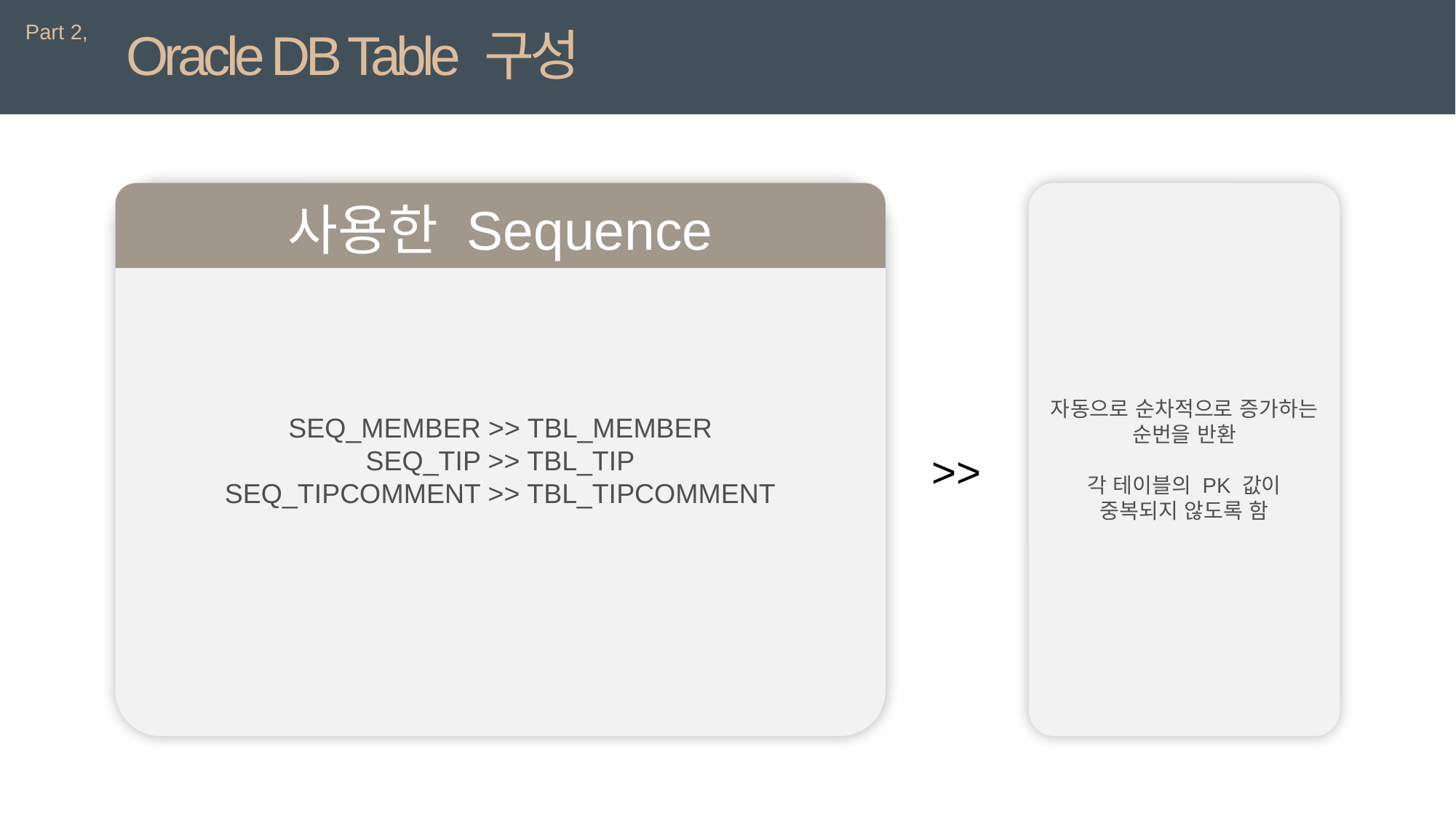

Part 2,
Oracle DB Table 구성
SEQ_MEMBER >> TBL_MEMBER
SEQ_TIP >> TBL_TIP
SEQ_TIPCOMMENT >> TBL_TIPCOMMENT
사용한 Sequence
자동으로 순차적으로 증가하는 순번을 반환

각 테이블의 PK 값이 중복되지 않도록 함
>>